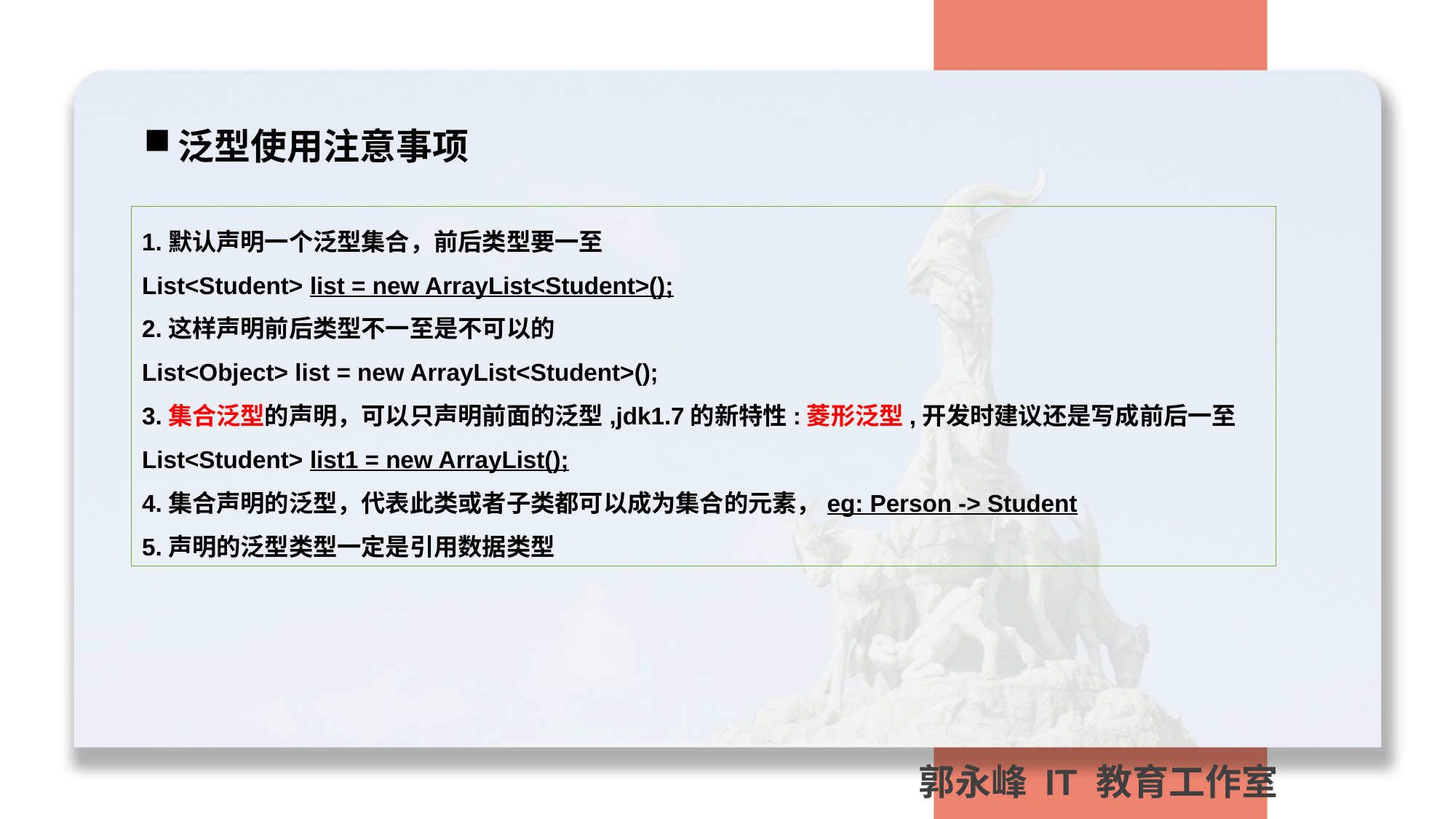

泛型使用注意事项
1.默认声明一个泛型集合，前后类型要一至
List<Student> list = new ArrayList<Student>();
2.这样声明前后类型不一至是不可以的
List<Object> list = new ArrayList<Student>();
3.集合泛型的声明，可以只声明前面的泛型,jdk1.7的新特性:菱形泛型,开发时建议还是写成前后一至
List<Student> list1 = new ArrayList();
4.集合声明的泛型，代表此类或者子类都可以成为集合的元素，eg: Person -> Student
5.声明的泛型类型一定是引用数据类型